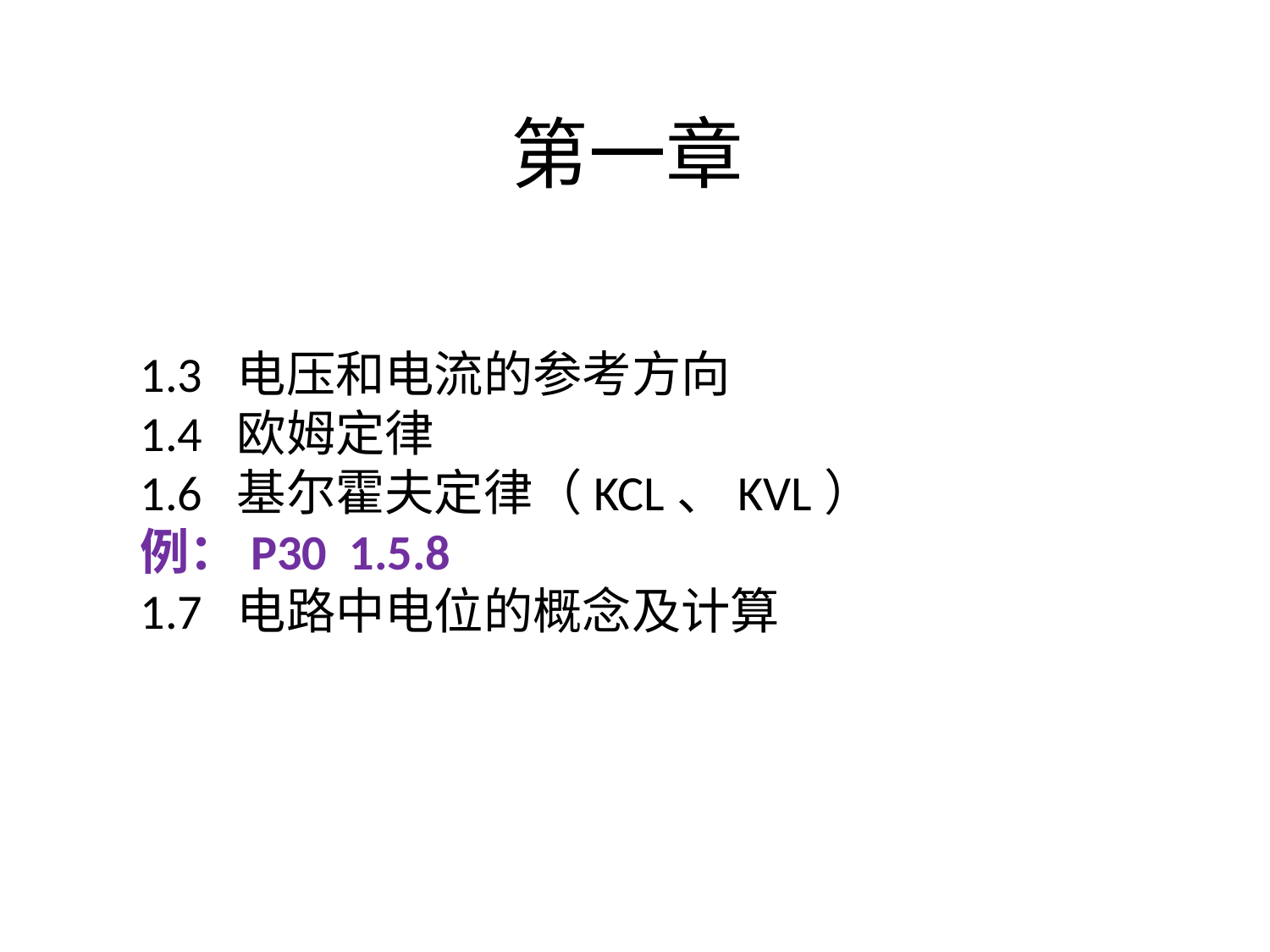

# 第一章
1.3  电压和电流的参考方向
1.4  欧姆定律
1.6  基尔霍夫定律（KCL、KVL）
例：P30  1.5.8
1.7  电路中电位的概念及计算